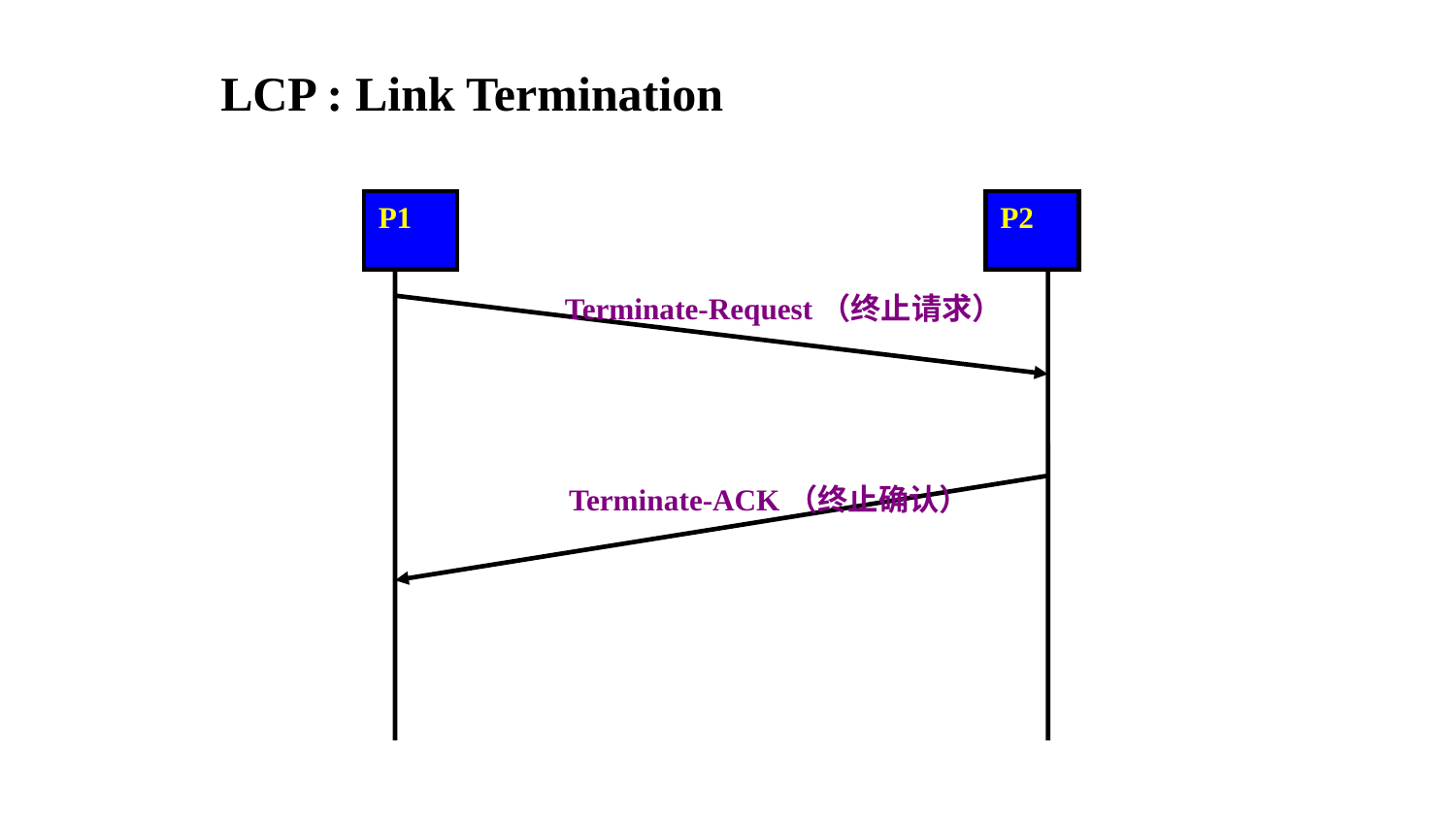

LCP : Link Termination
P1
P2

Terminate-Request（终止请求）

Terminate-ACK（终止确认）